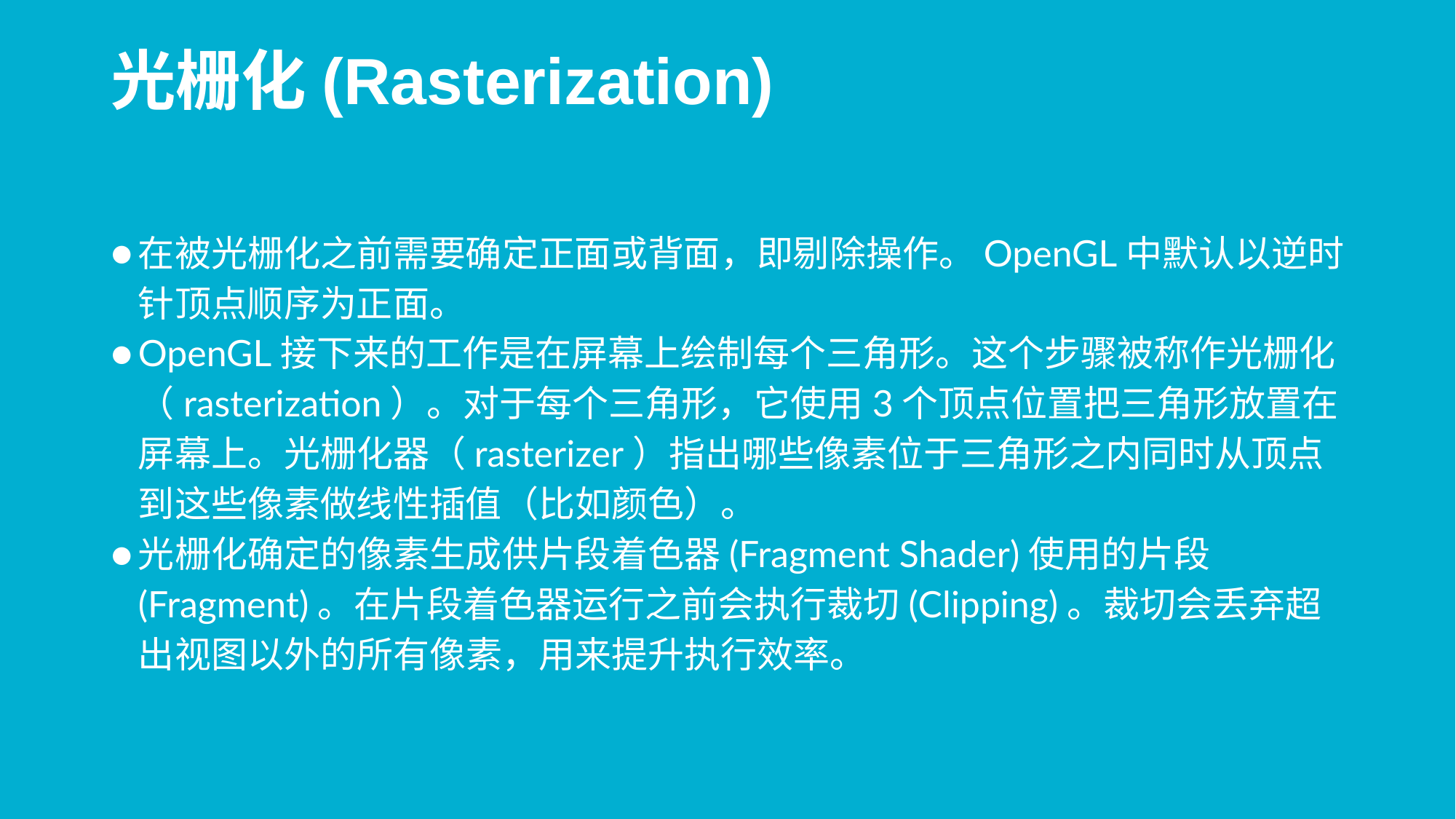

# 光栅化(Rasterization)
在被光栅化之前需要确定正面或背面，即剔除操作。OpenGL中默认以逆时针顶点顺序为正面。
OpenGL接下来的工作是在屏幕上绘制每个三角形。这个步骤被称作光栅化（rasterization）。对于每个三角形，它使用3个顶点位置把三角形放置在屏幕上。光栅化器（rasterizer）指出哪些像素位于三角形之内同时从顶点到这些像素做线性插值（比如颜色）。
光栅化确定的像素生成供片段着色器(Fragment Shader)使用的片段(Fragment)。在片段着色器运行之前会执行裁切(Clipping)。裁切会丢弃超出视图以外的所有像素，用来提升执行效率。